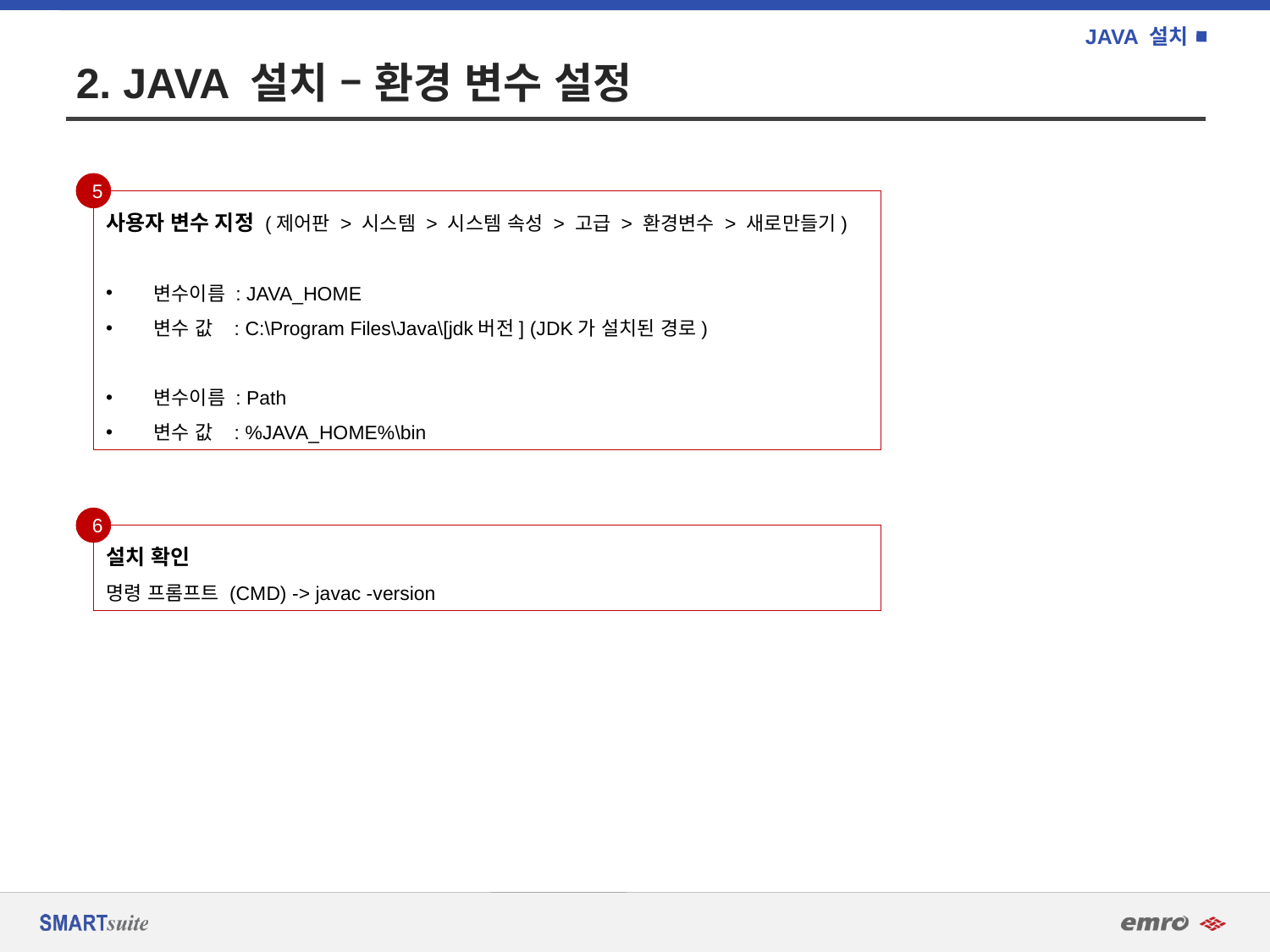

JAVA 설치
# 2. JAVA 설치 – 환경 변수 설정
5
사용자 변수 지정 (제어판 > 시스템 > 시스템 속성 > 고급 > 환경변수 > 새로만들기)

변수이름 : JAVA_HOME
변수 값   : C:\Program Files\Java\[jdk버전] (JDK가 설치된 경로)

변수이름 : Path
변수 값   : %JAVA_HOME%\bin
6
설치 확인
명령 프롬프트 (CMD) -> javac -version